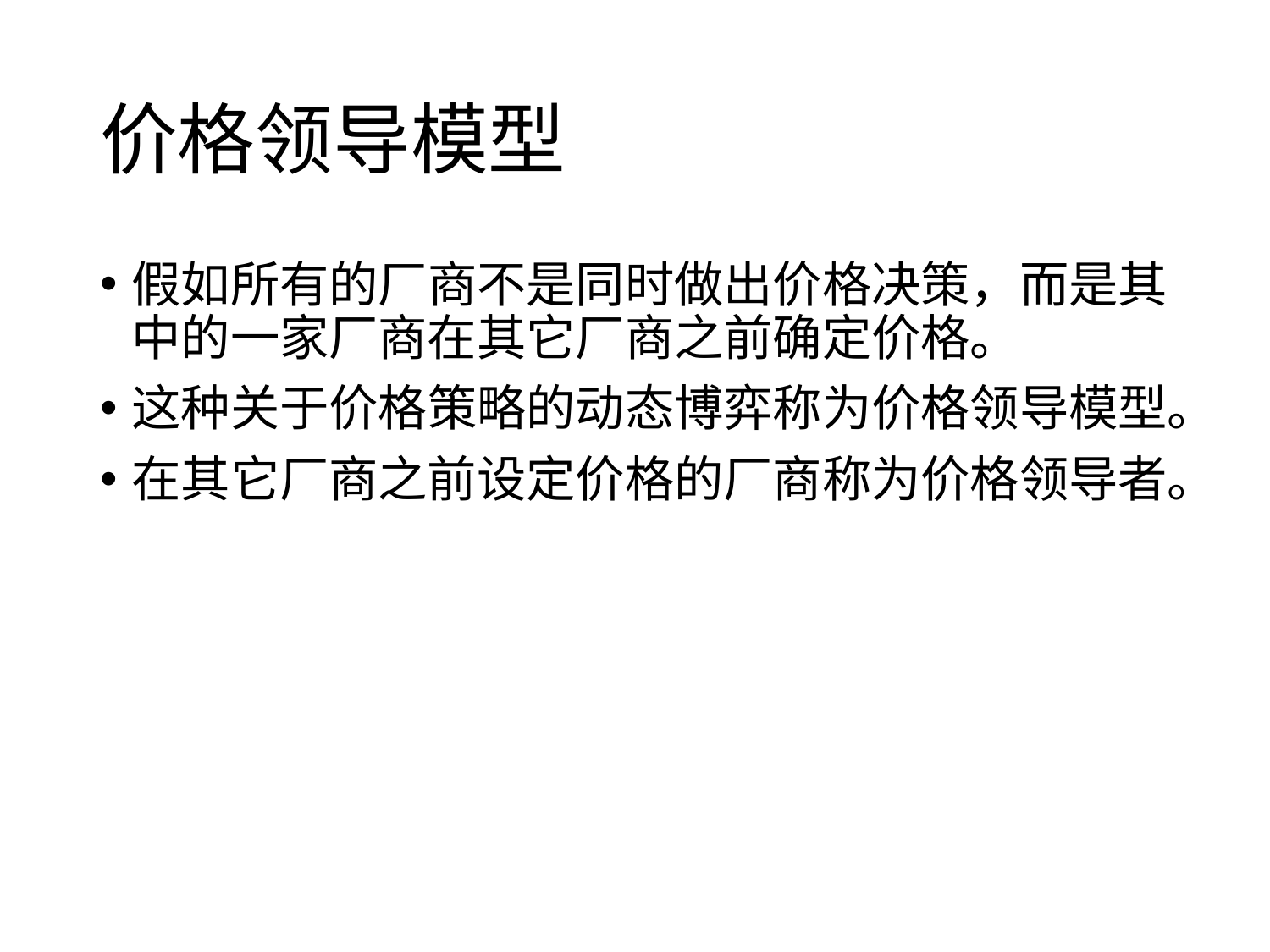

# 价格领导模型
假如所有的厂商不是同时做出价格决策，而是其中的一家厂商在其它厂商之前确定价格。
这种关于价格策略的动态博弈称为价格领导模型。
在其它厂商之前设定价格的厂商称为价格领导者。